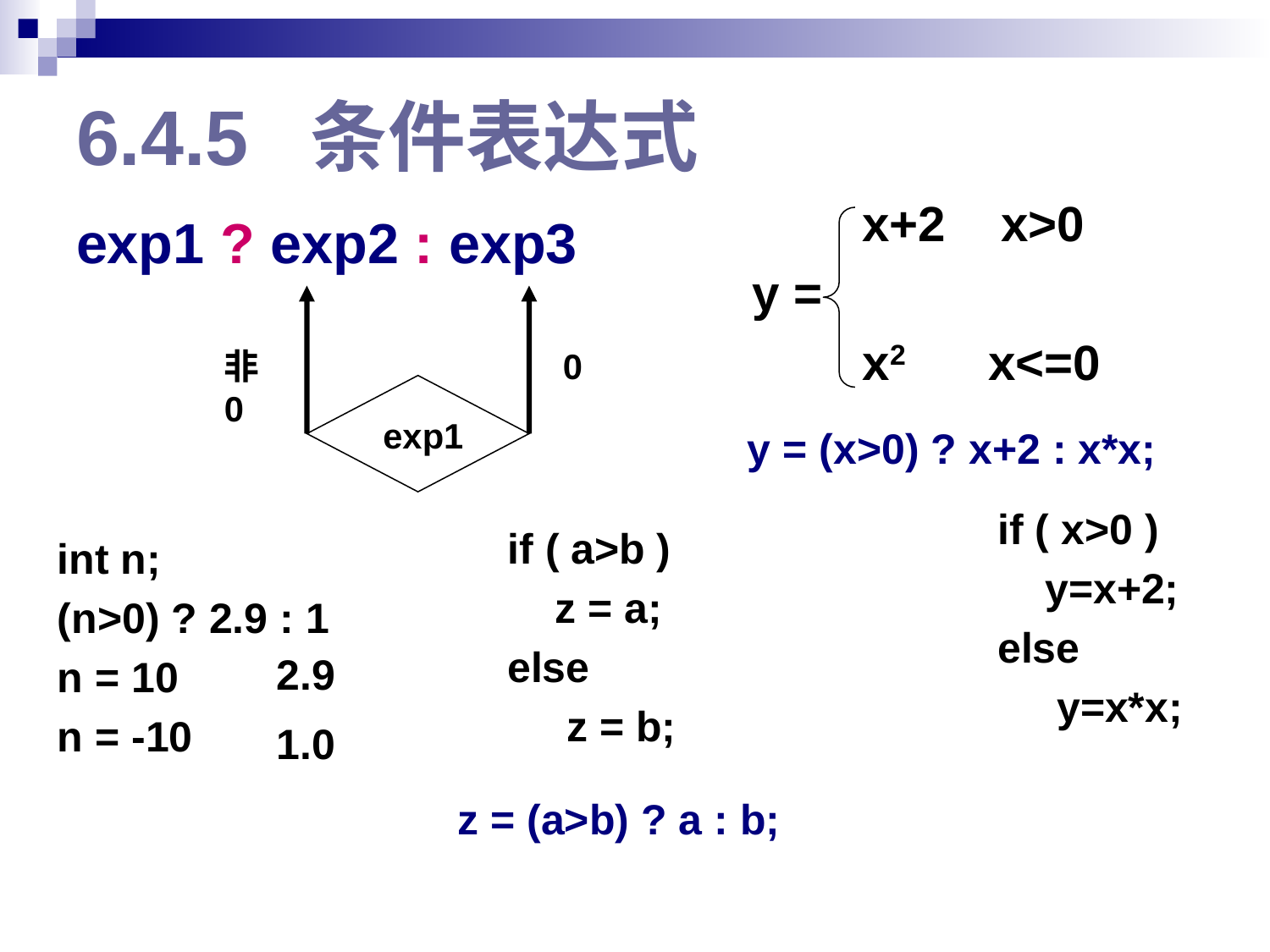

# 6.4.5  条件表达式
        x+2    x>0
y =
        x2      x<=0

exp1 ? exp2 : exp3

非0
0

exp1
y = (x>0) ? x+2 : x*x;
if ( x>0 )
    y=x+2;
else
     y=x*x;
if ( a>b )
    z = a;
else
     z = b;
int n;
(n>0) ? 2.9 : 1
n = 10
n = -10
2.9
1.0
z = (a>b) ? a : b;